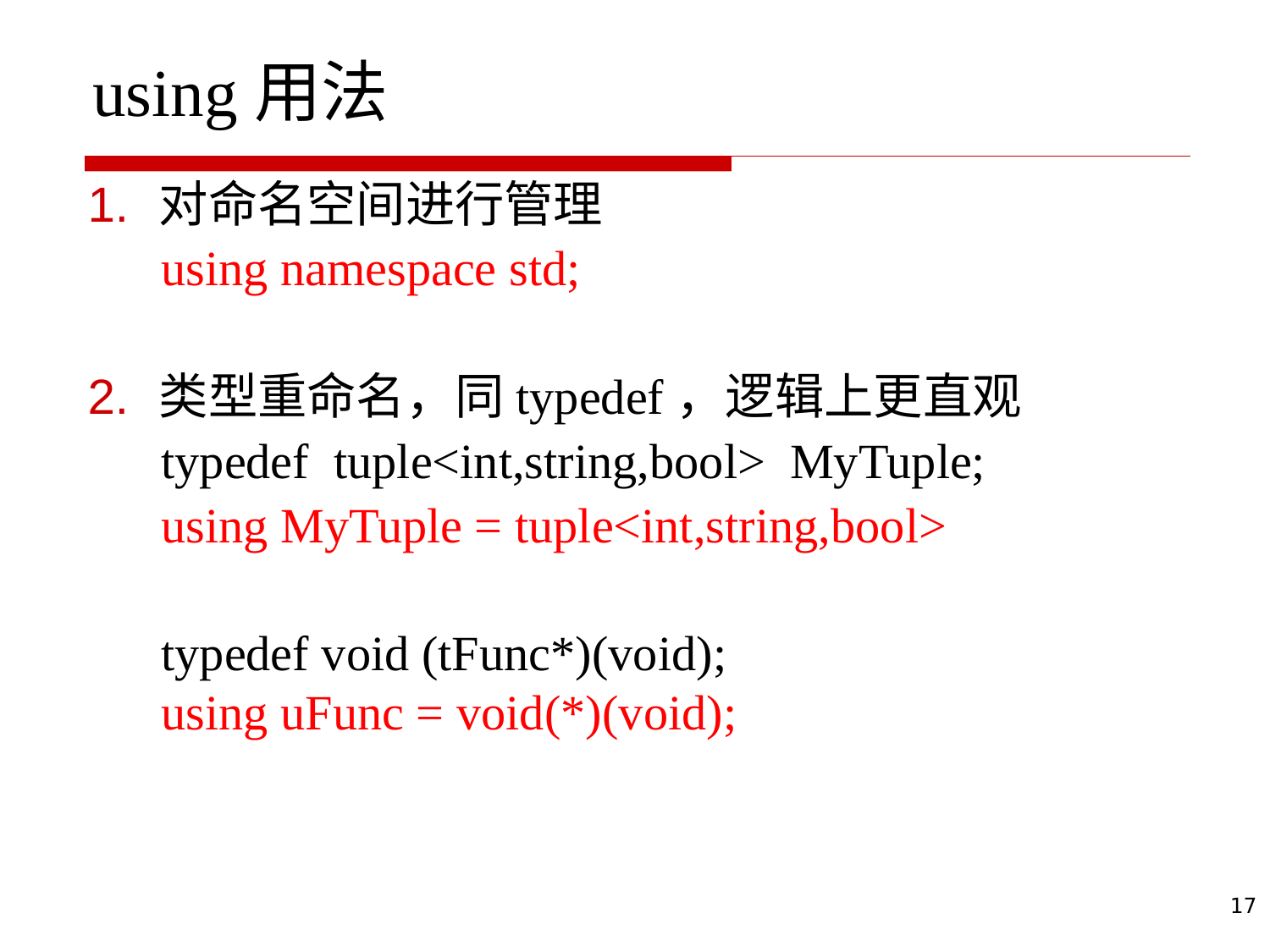

# using用法
对命名空间进行管理
      using namespace std;

类型重命名，同typedef，逻辑上更直观
      typedef  tuple<int,string,bool>  MyTuple;
      using MyTuple = tuple<int,string,bool>

      typedef void (tFunc*)(void);
      using uFunc = void(*)(void);

17